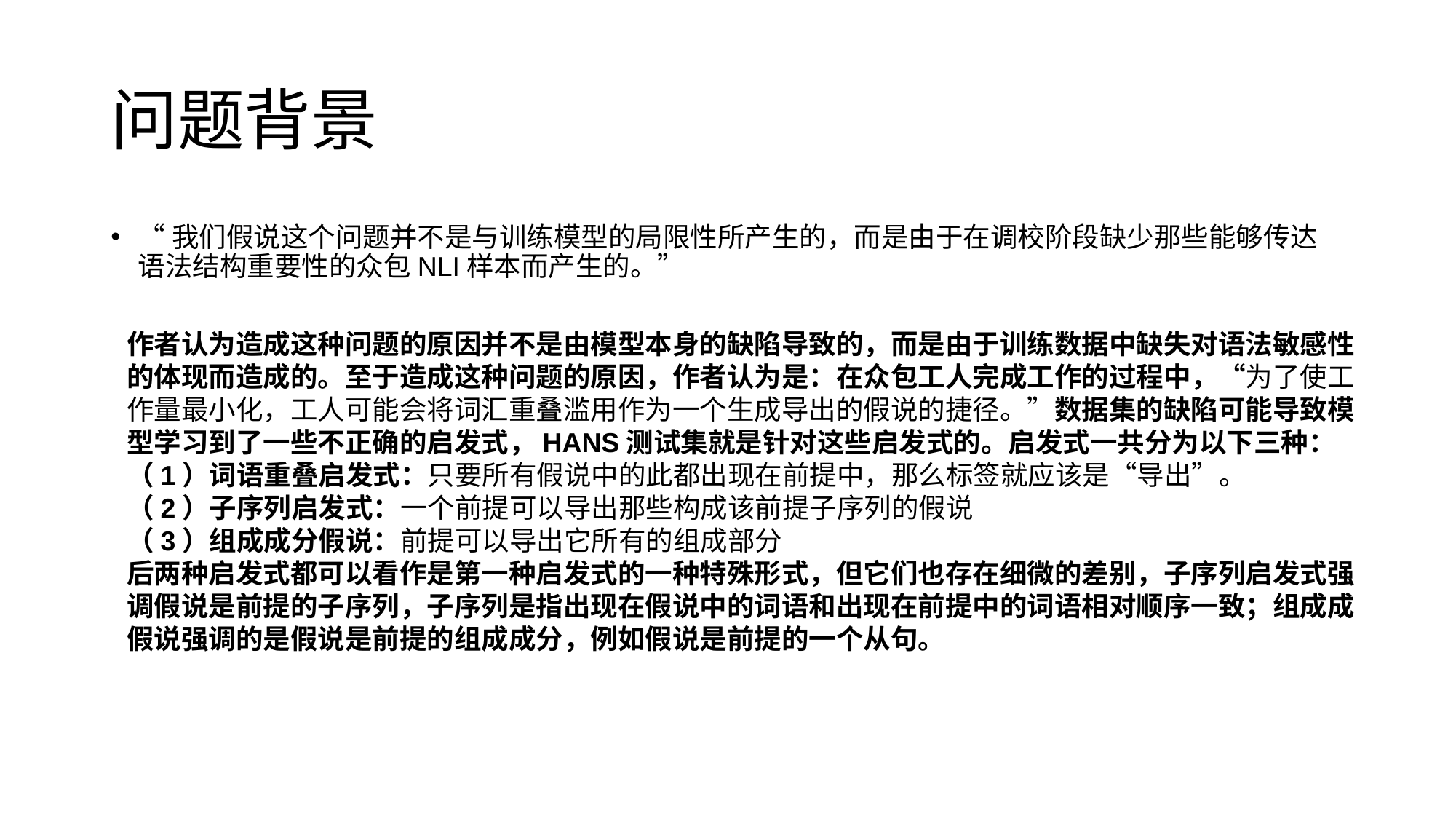

# 问题背景
“我们假说这个问题并不是与训练模型的局限性所产生的，而是由于在调校阶段缺少那些能够传达语法结构重要性的众包NLI样本而产生的。”

作者认为造成这种问题的原因并不是由模型本身的缺陷导致的，而是由于训练数据中缺失对语法敏感性的体现而造成的。至于造成这种问题的原因，作者认为是：在众包工人完成工作的过程中，“为了使工作量最小化，工人可能会将词汇重叠滥用作为一个生成导出的假说的捷径。”数据集的缺陷可能导致模型学习到了一些不正确的启发式，HANS测试集就是针对这些启发式的。启发式一共分为以下三种：
（1）词语重叠启发式：只要所有假说中的此都出现在前提中，那么标签就应该是“导出”。
（2）子序列启发式：一个前提可以导出那些构成该前提子序列的假说
（3）组成成分假说：前提可以导出它所有的组成部分
后两种启发式都可以看作是第一种启发式的一种特殊形式，但它们也存在细微的差别，子序列启发式强调假说是前提的子序列，子序列是指出现在假说中的词语和出现在前提中的词语相对顺序一致；组成成假说强调的是假说是前提的组成成分，例如假说是前提的一个从句。